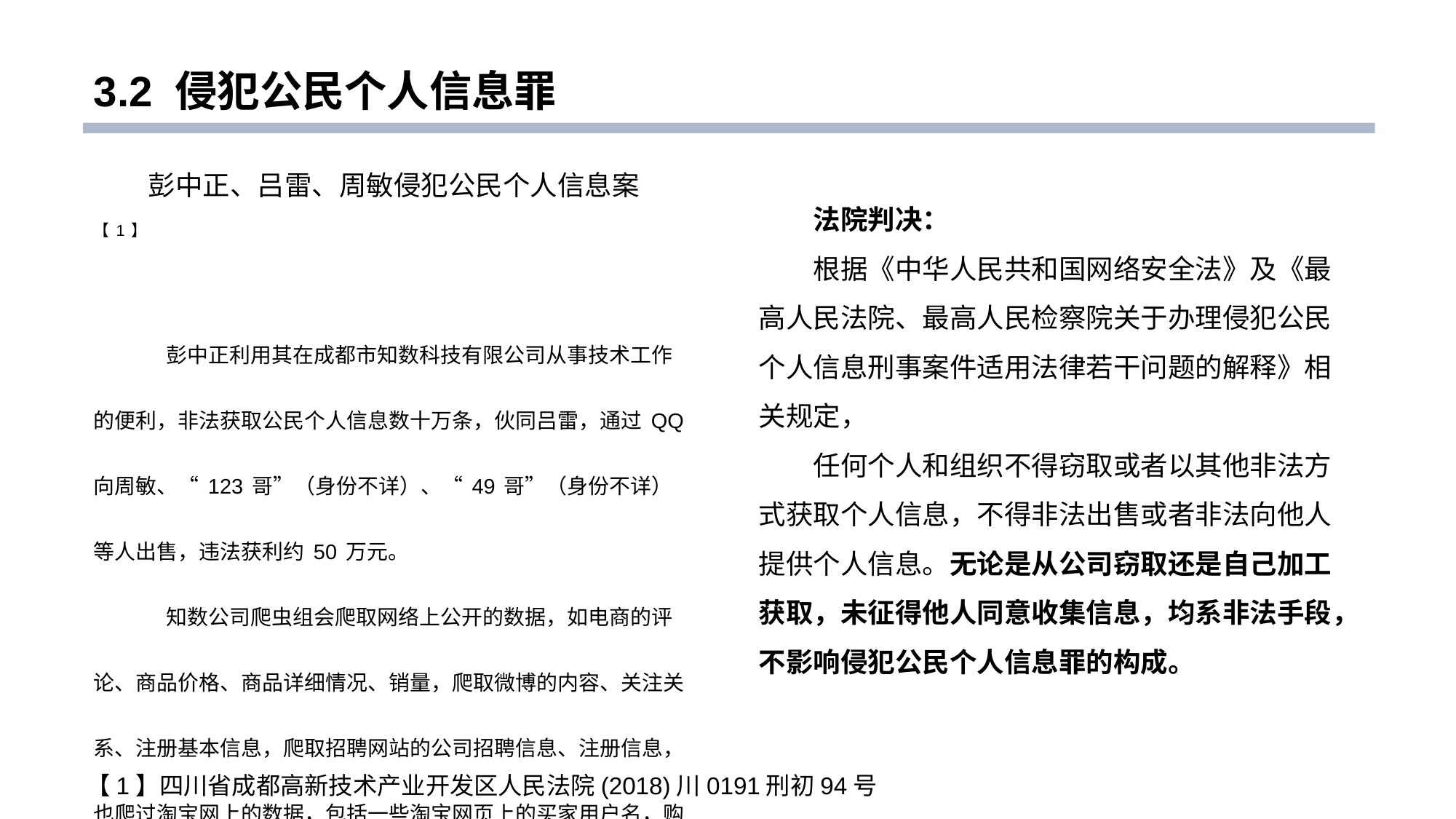

# 3.2 侵犯公民个人信息罪
彭中正、吕雷、周敏侵犯公民个人信息案【1】

彭中正利用其在成都市知数科技有限公司从事技术工作的便利，非法获取公民个人信息数十万条，伙同吕雷，通过QQ向周敏、“123哥”（身份不详）、“49哥”（身份不详）等人出售，违法获利约50万元。
知数公司爬虫组会爬取网络上公开的数据，如电商的评论、商品价格、商品详细情况、销量，爬取微博的内容、关注关系、注册基本信息，爬取招聘网站的公司招聘信息、注册信息，也爬过淘宝网上的数据，包括一些淘宝网页上的买家用户名，购物后的评价，淘宝买家购买的商品价格。数据组负责对爬取的数据进行分析挖掘，通过对淘宝账号的匹配，就能把账号对应的注册姓名和联系方式匹配出来。
法院判决：
根据《中华人民共和国网络安全法》及《最高人民法院、最高人民检察院关于办理侵犯公民个人信息刑事案件适用法律若干问题的解释》相关规定，
任何个人和组织不得窃取或者以其他非法方式获取个人信息，不得非法出售或者非法向他人提供个人信息。无论是从公司窃取还是自己加工获取，未征得他人同意收集信息，均系非法手段，不影响侵犯公民个人信息罪的构成。
【1】四川省成都高新技术产业开发区人民法院(2018)川0191刑初94号
21